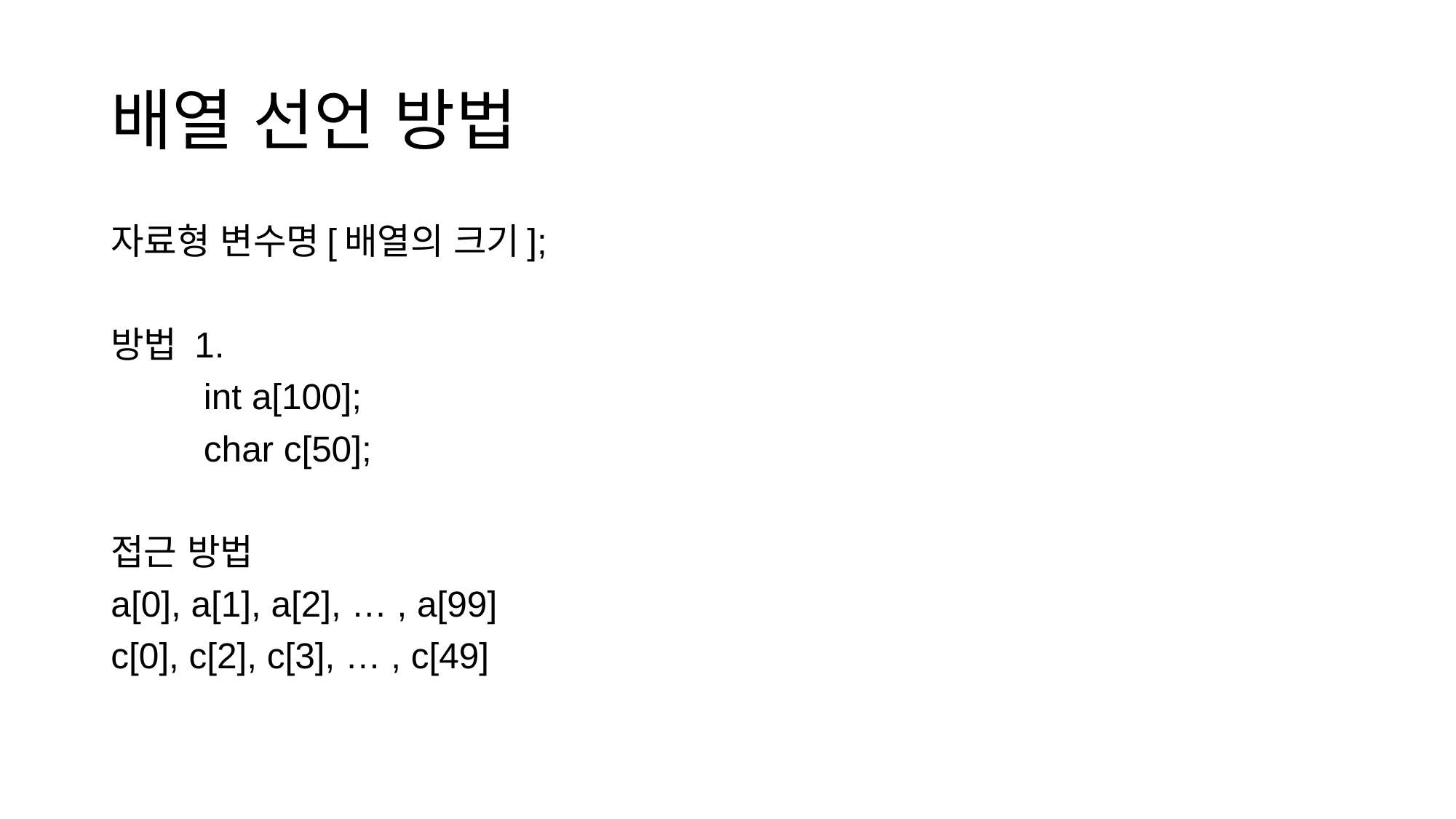

# 배열 선언 방법
자료형 변수명[배열의 크기];

방법 1.
	int a[100];
	char c[50];

접근 방법
a[0], a[1], a[2], … , a[99]
c[0], c[2], c[3], … , c[49]